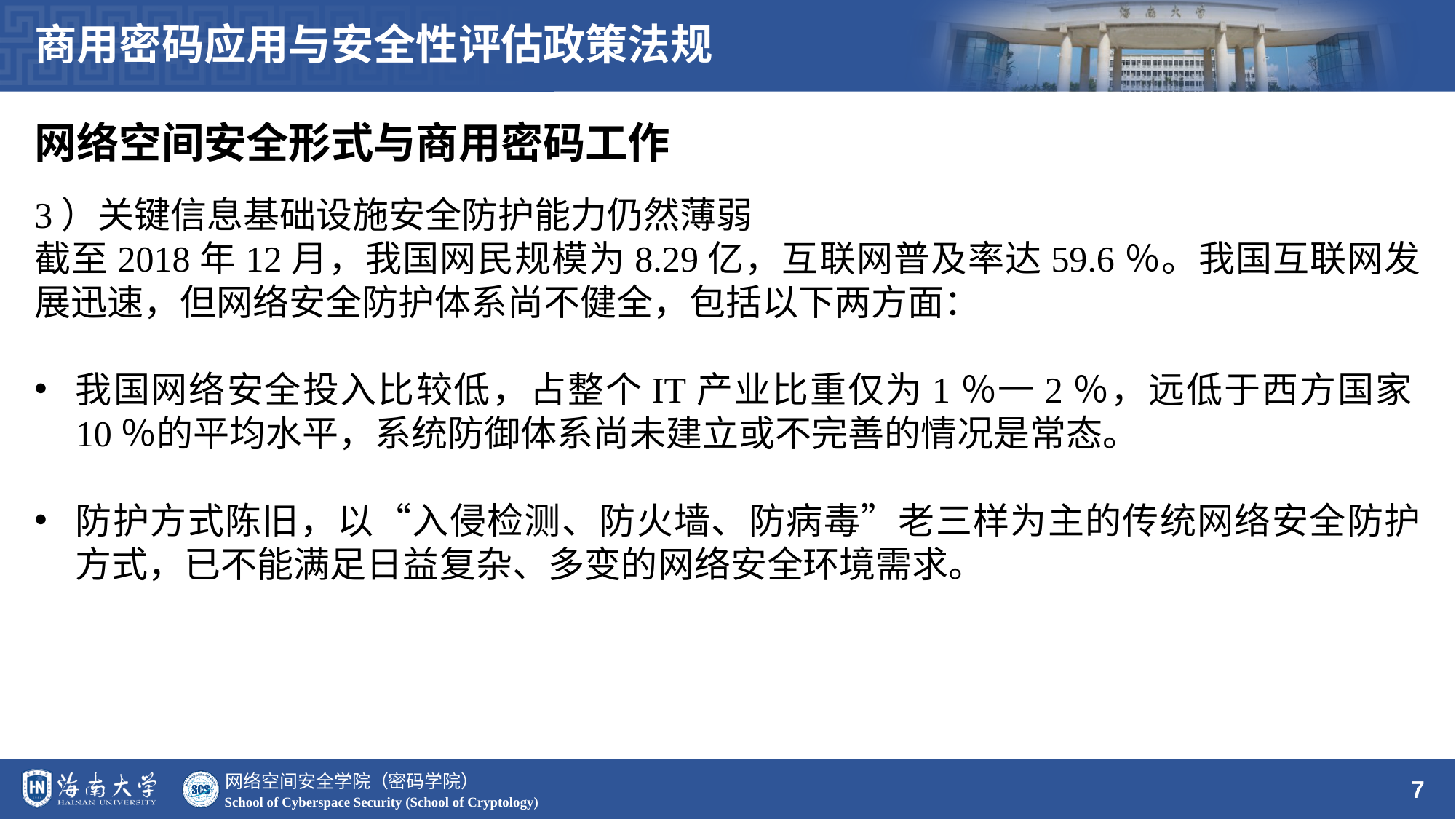

商用密码应用与安全性评估政策法规

网络空间安全形式与商用密码工作

3）关键信息基础设施安全防护能力仍然薄弱
截至2018年12月，我国网民规模为8.29亿，互联网普及率达59.6％。我国互联网发展迅速，但网络安全防护体系尚不健全，包括以下两方面：

我国网络安全投入比较低，占整个IT产业比重仅为1％一2％，远低于西方国家10％的平均水平，系统防御体系尚未建立或不完善的情况是常态。

防护方式陈旧，以“入侵检测、防火墙、防病毒”老三样为主的传统网络安全防护方式，已不能满足日益复杂、多变的网络安全环境需求。

7